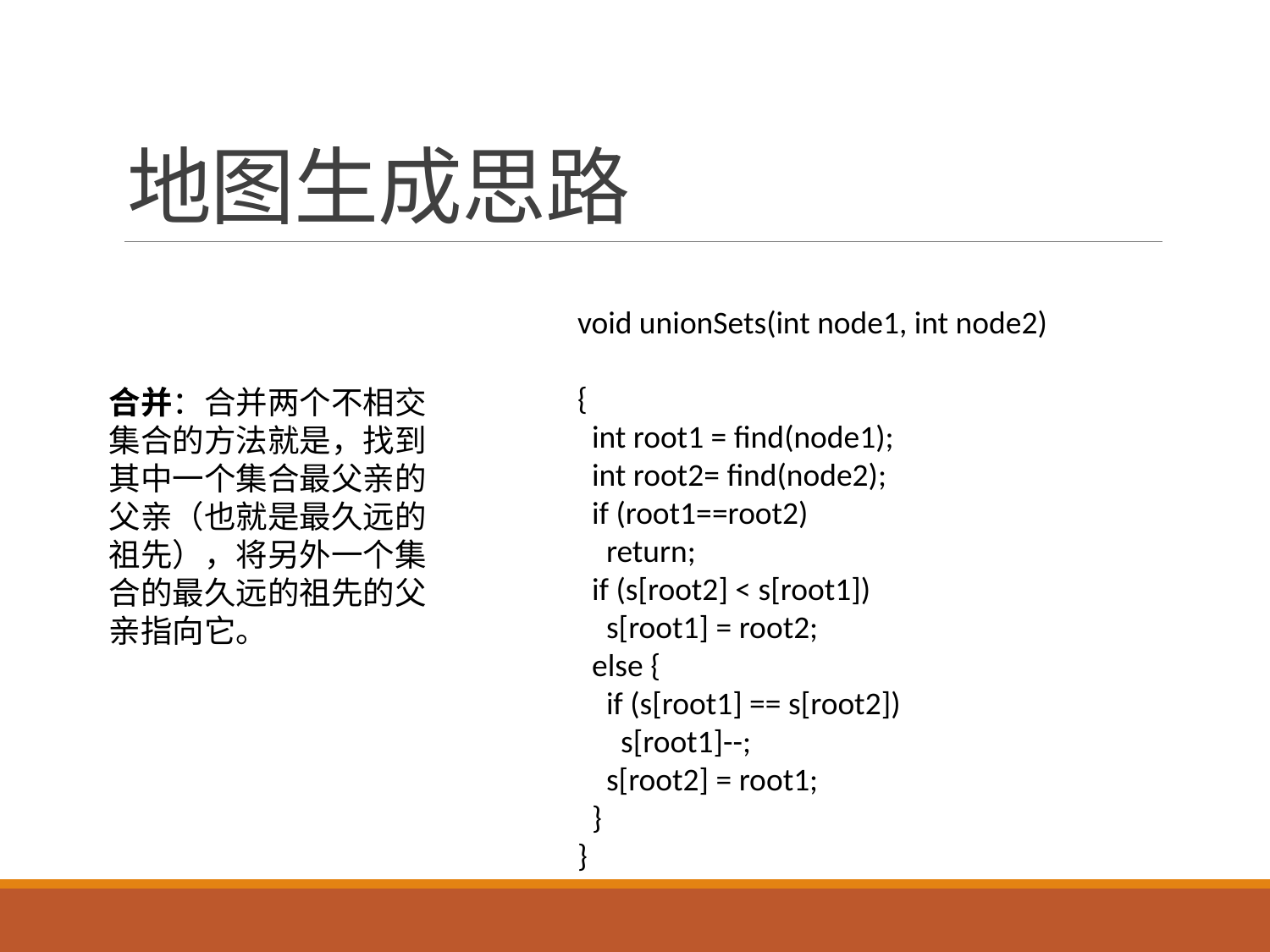

# 地图生成思路
void unionSets(int node1, int node2)
{
  int root1 = find(node1);
  int root2= find(node2);
  if (root1==root2)
    return;
  if (s[root2] < s[root1])
    s[root1] = root2;
  else {
    if (s[root1] == s[root2])
      s[root1]--;
    s[root2] = root1;
  }
}
合并：合并两个不相交集合的方法就是，找到其中一个集合最父亲的父亲（也就是最久远的祖先），将另外一个集合的最久远的祖先的父亲指向它。